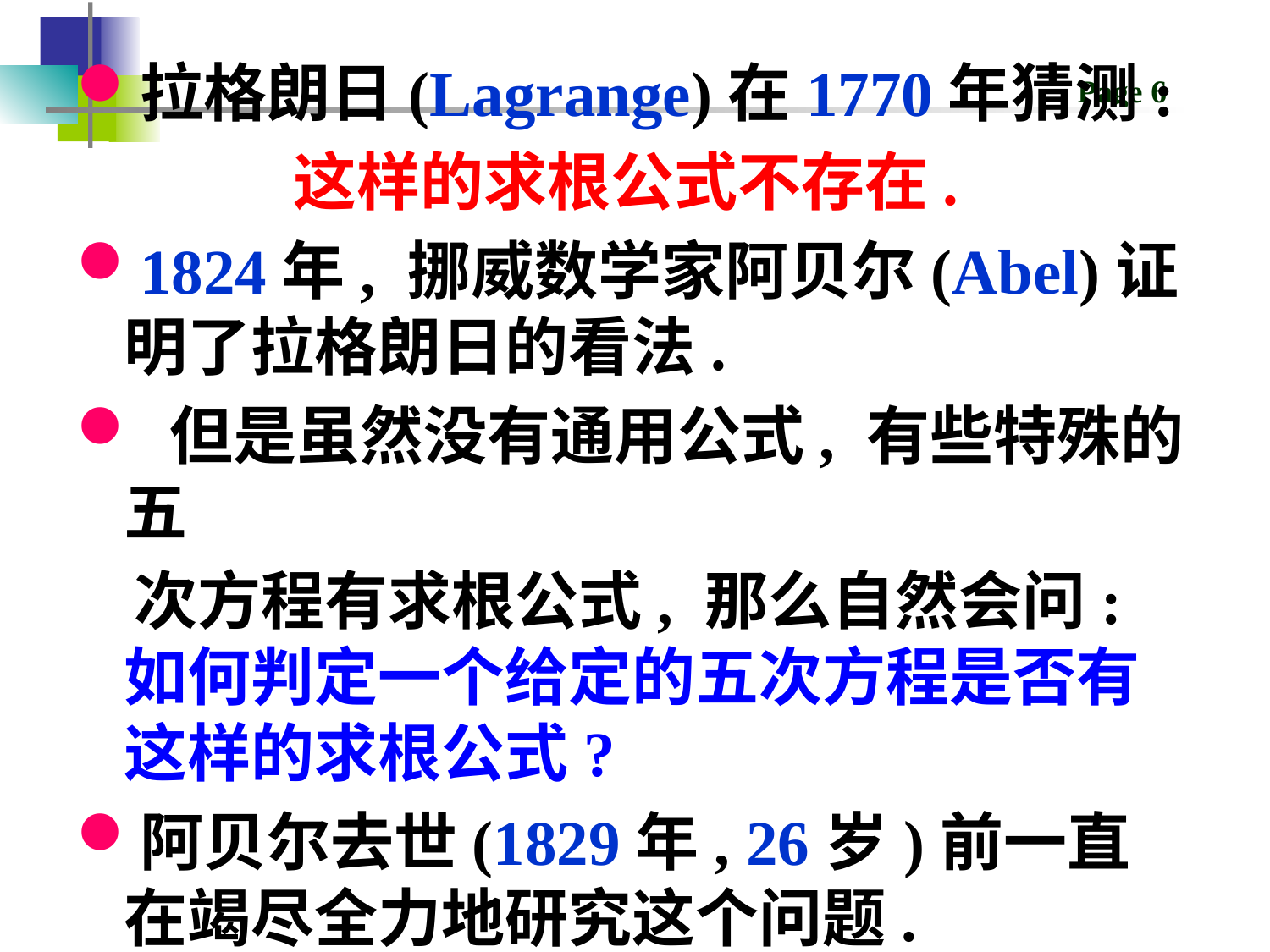

拉格朗日(Lagrange)在1770年猜测:
              这样的求根公式不存在.
1824年, 挪威数学家阿贝尔(Abel)证明了拉格朗日的看法.
 但是虽然没有通用公式, 有些特殊的五
   次方程有求根公式, 那么自然会问: 如何判定一个给定的五次方程是否有这样的求根公式?
阿贝尔去世(1829年, 26岁)前一直在竭尽全力地研究这个问题.